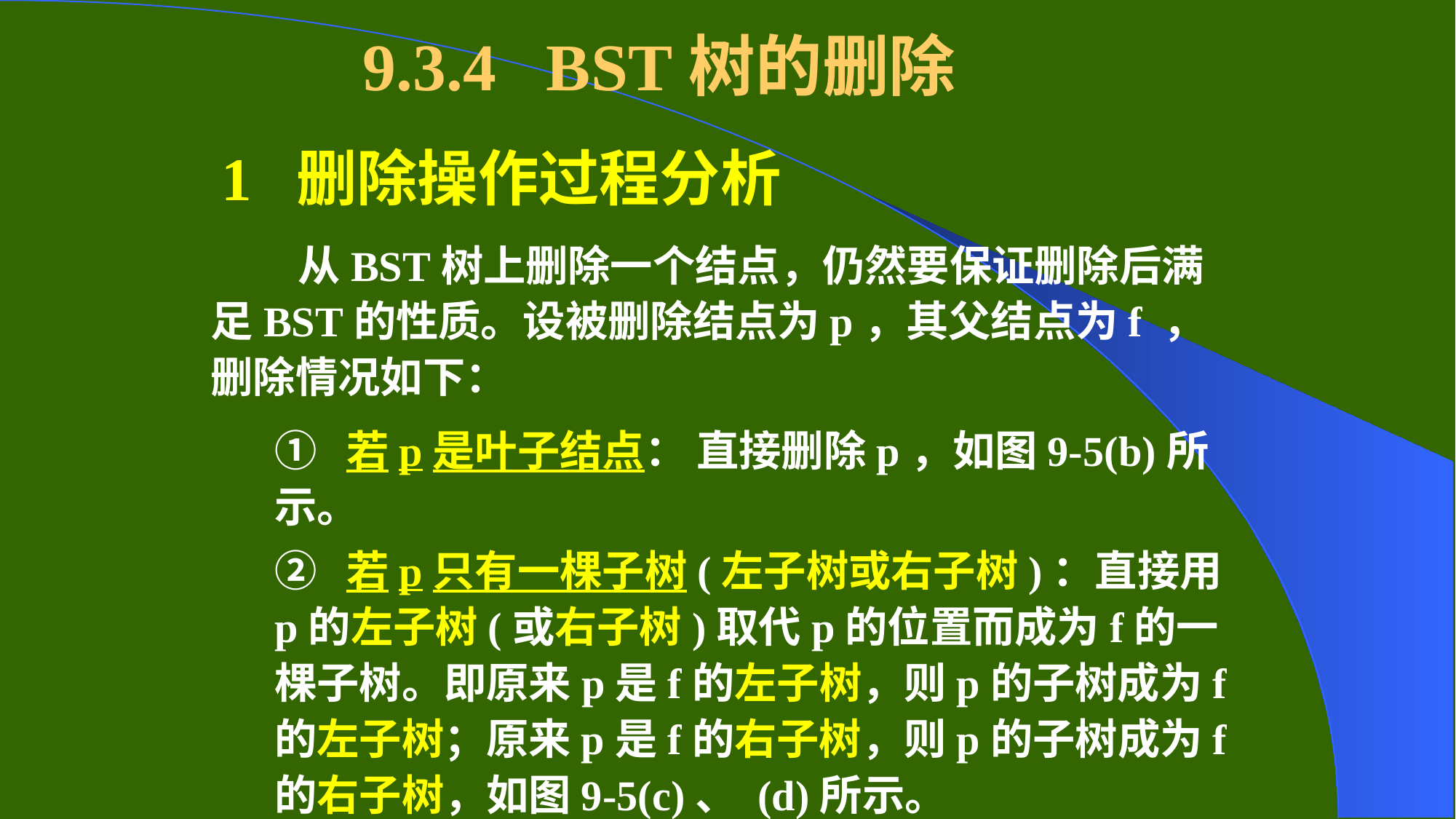

# 9.3.4   BST树的删除
 1  删除操作过程分析
        从BST树上删除一个结点，仍然要保证删除后满足BST的性质。设被删除结点为p，其父结点为f ，删除情况如下：
①  若p是叶子结点： 直接删除p，如图9-5(b)所示。
②  若p只有一棵子树(左子树或右子树)：直接用p的左子树(或右子树)取代p的位置而成为f的一棵子树。即原来p是f的左子树，则p的子树成为f的左子树；原来p是f的右子树，则p的子树成为f的右子树，如图9-5(c)、 (d)所示。